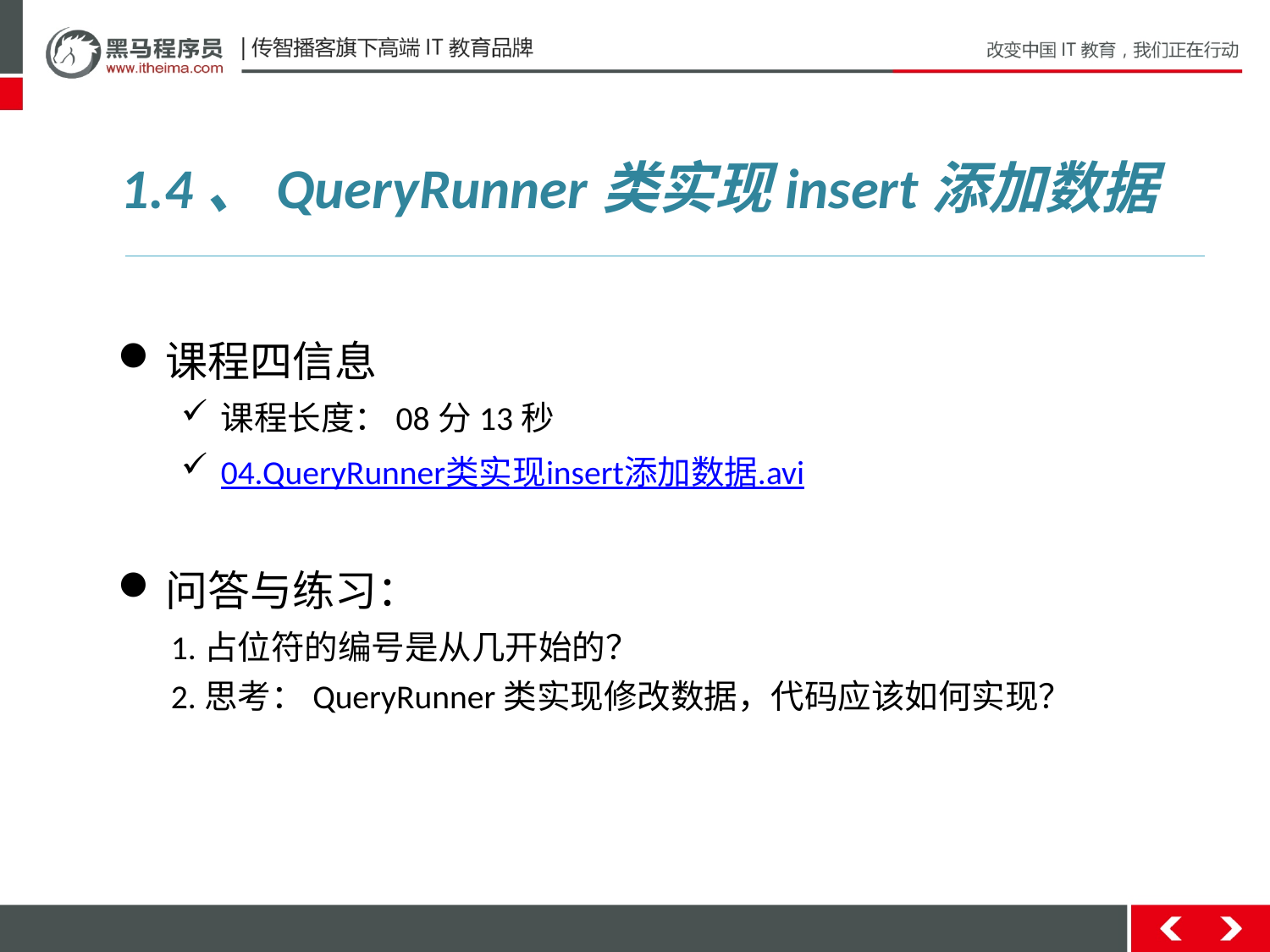

1.4、QueryRunner类实现insert添加数据

课程四信息
课程长度：08分13秒
04.QueryRunner类实现insert添加数据.avi

问答与练习：
       1.占位符的编号是从几开始的？
       2.思考：QueryRunner类实现修改数据，代码应该如何实现？